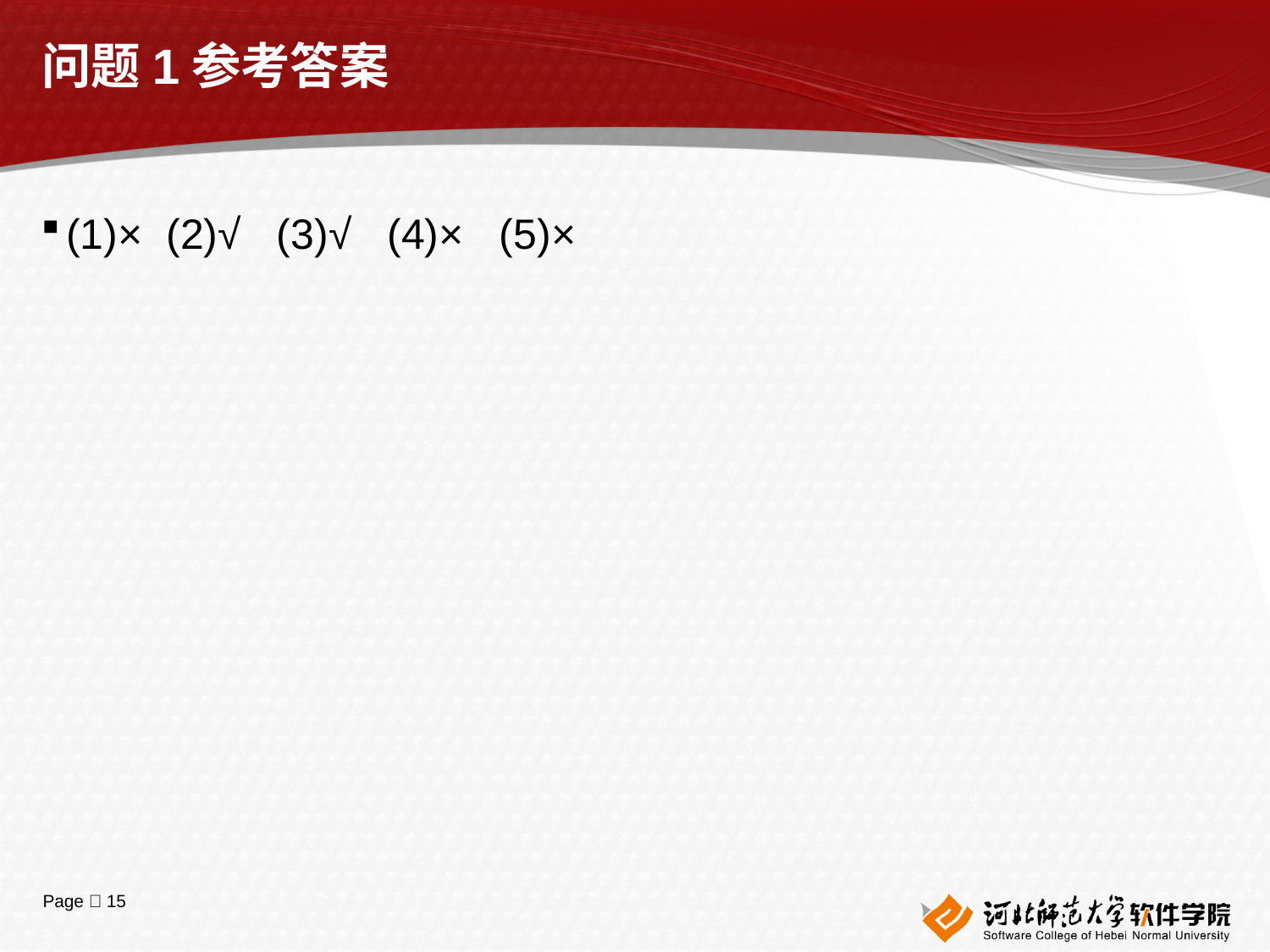

# 问题1参考答案
(1)×  (2)√   (3)√   (4)×   (5)×